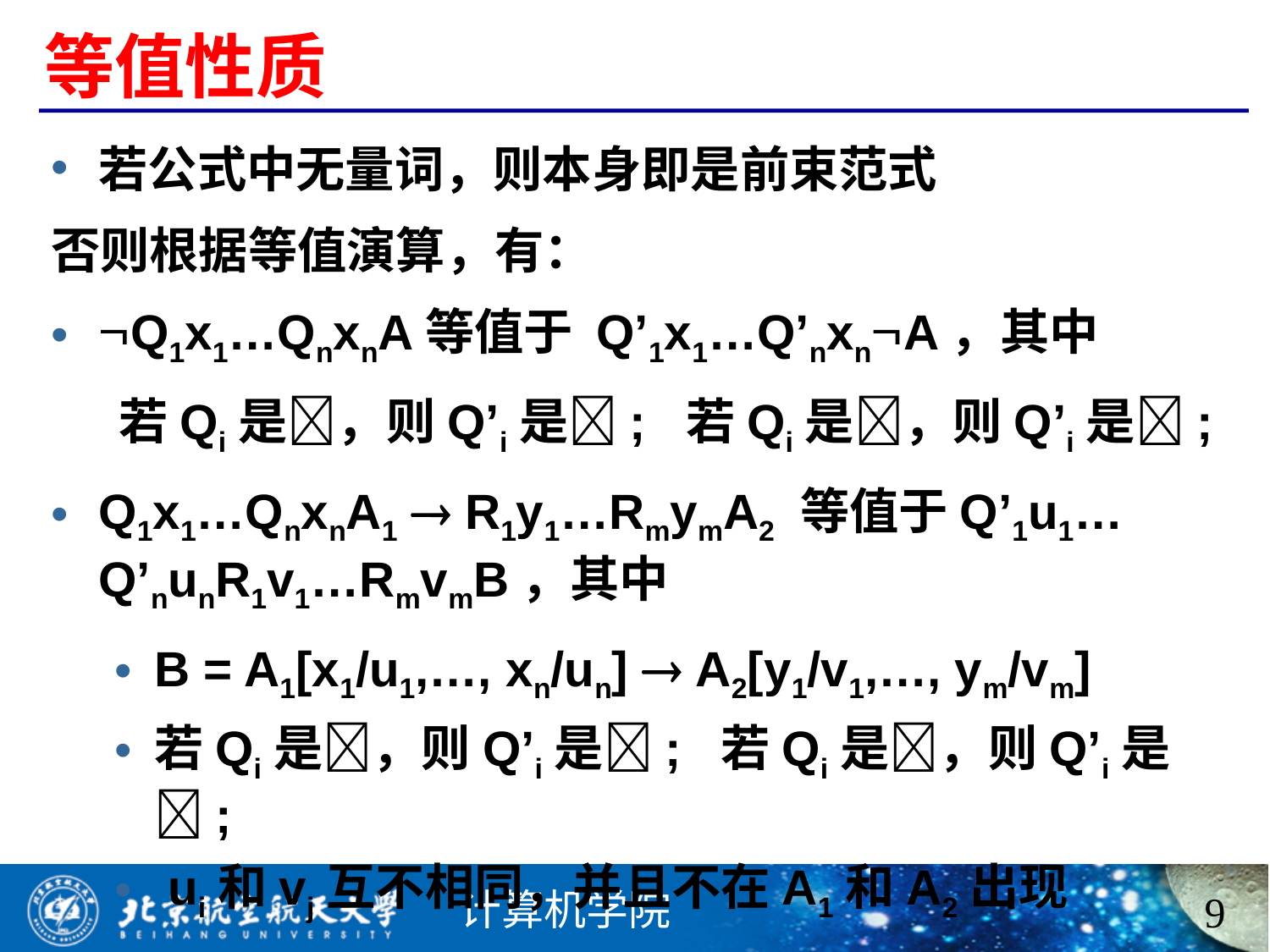

# 等值性质
若公式中无量词，则本身即是前束范式
否则根据等值演算，有：
¬Q1x1…QnxnA等值于 Q’1x1…Q’nxn¬A，其中
     若Qi是∃，则Q’i是∀;  若Qi是∀，则Q’i是∃;
Q1x1…QnxnA1 → R1y1…RmymA2 等值于Q’1u1…Q’nunR1v1…RmvmB，其中
B = A1[x1/u1,…, xn/un] → A2[y1/v1,…, ym/vm]
若Qi是∃，则Q’i是∀;  若Qi是∀，则Q’i是∃;
 ui和vj互不相同，并且不在A1和A2出现